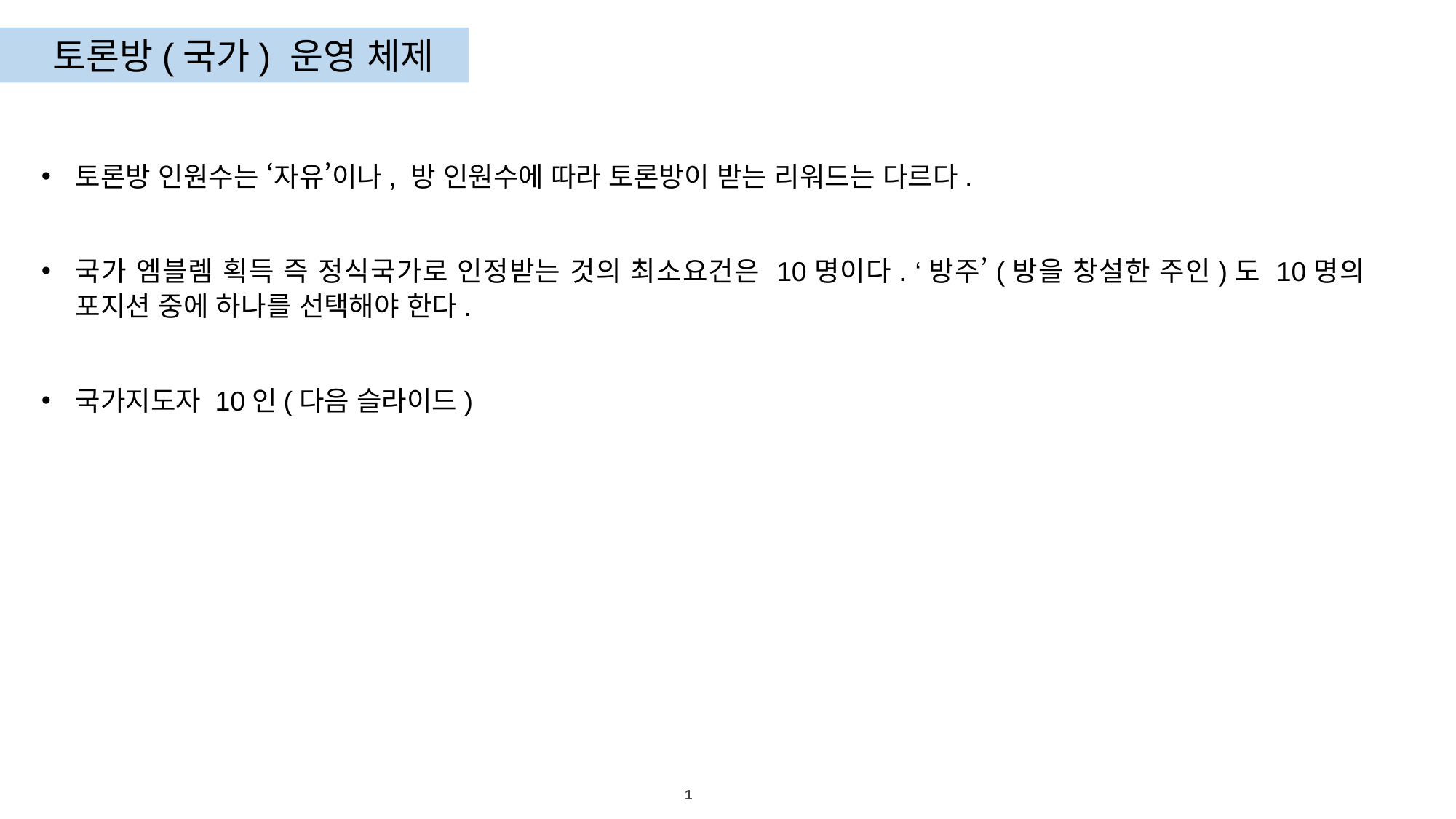

토론방(국가) 운영 체제
토론방 인원수는 ‘자유’이나, 방 인원수에 따라 토론방이 받는 리워드는 다르다.

국가 엠블렘 획득 즉 정식국가로 인정받는 것의 최소요건은 10명이다. ‘방주’(방을 창설한 주인)도 10명의 포지션 중에 하나를 선택해야 한다.

국가지도자 10인(다음 슬라이드)
1